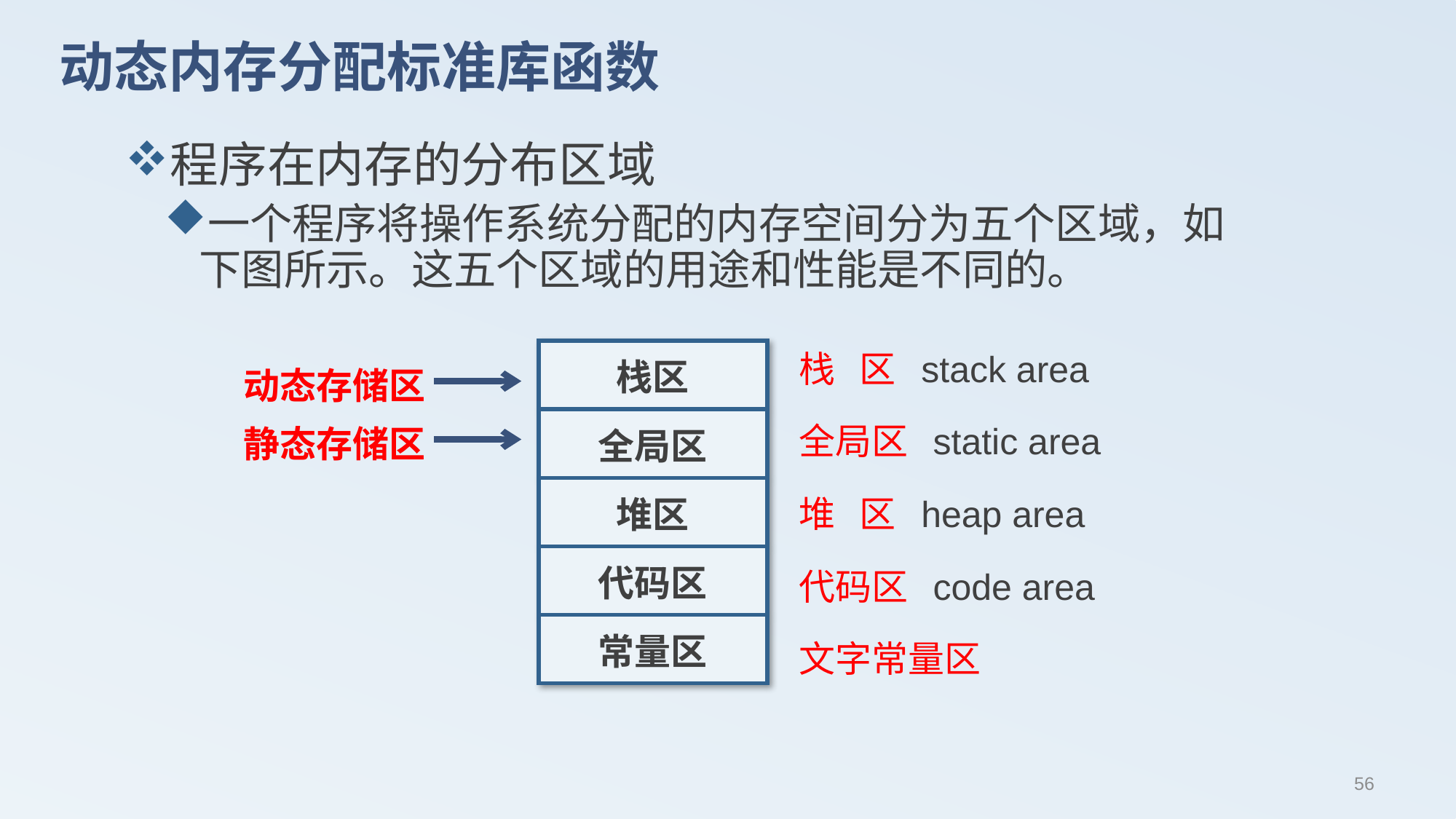

# 动态内存分配标准库函数
程序在内存的分布区域
一个程序将操作系统分配的内存空间分为五个区域，如下图所示。这五个区域的用途和性能是不同的。

| 栈区 |
| --- |
| 全局区 |
| 堆区 |
| 代码区 |
| 常量区 |
栈   区  stack area
动态存储区
全局区  static area
静态存储区
堆   区  heap area
代码区  code area
文字常量区